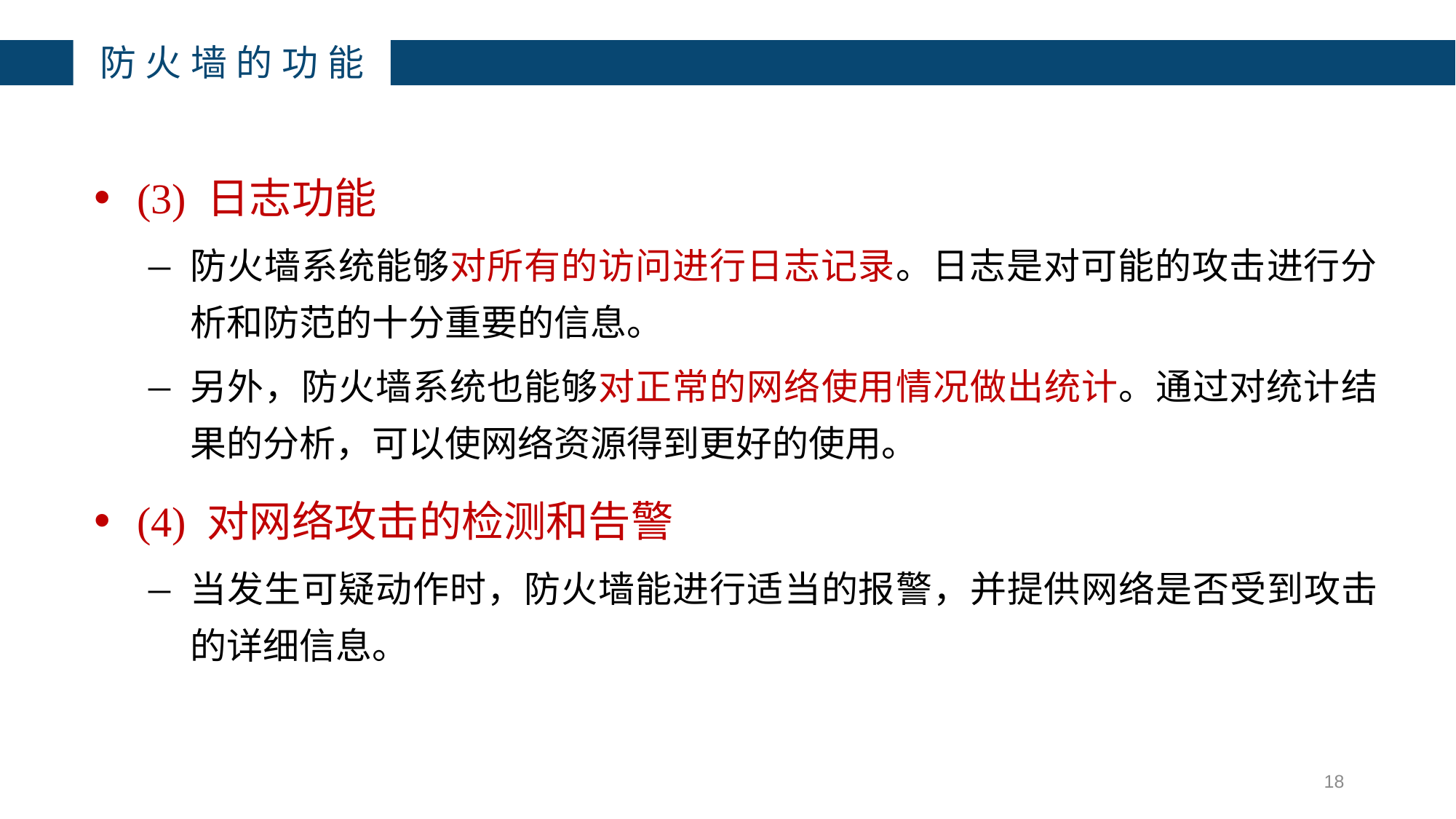

防火墙的功能

(3) 日志功能
防火墙系统能够对所有的访问进行日志记录。日志是对可能的攻击进行分析和防范的十分重要的信息。
另外，防火墙系统也能够对正常的网络使用情况做出统计。通过对统计结果的分析，可以使网络资源得到更好的使用。
(4) 对网络攻击的检测和告警
当发生可疑动作时，防火墙能进行适当的报警，并提供网络是否受到攻击的详细信息。

18